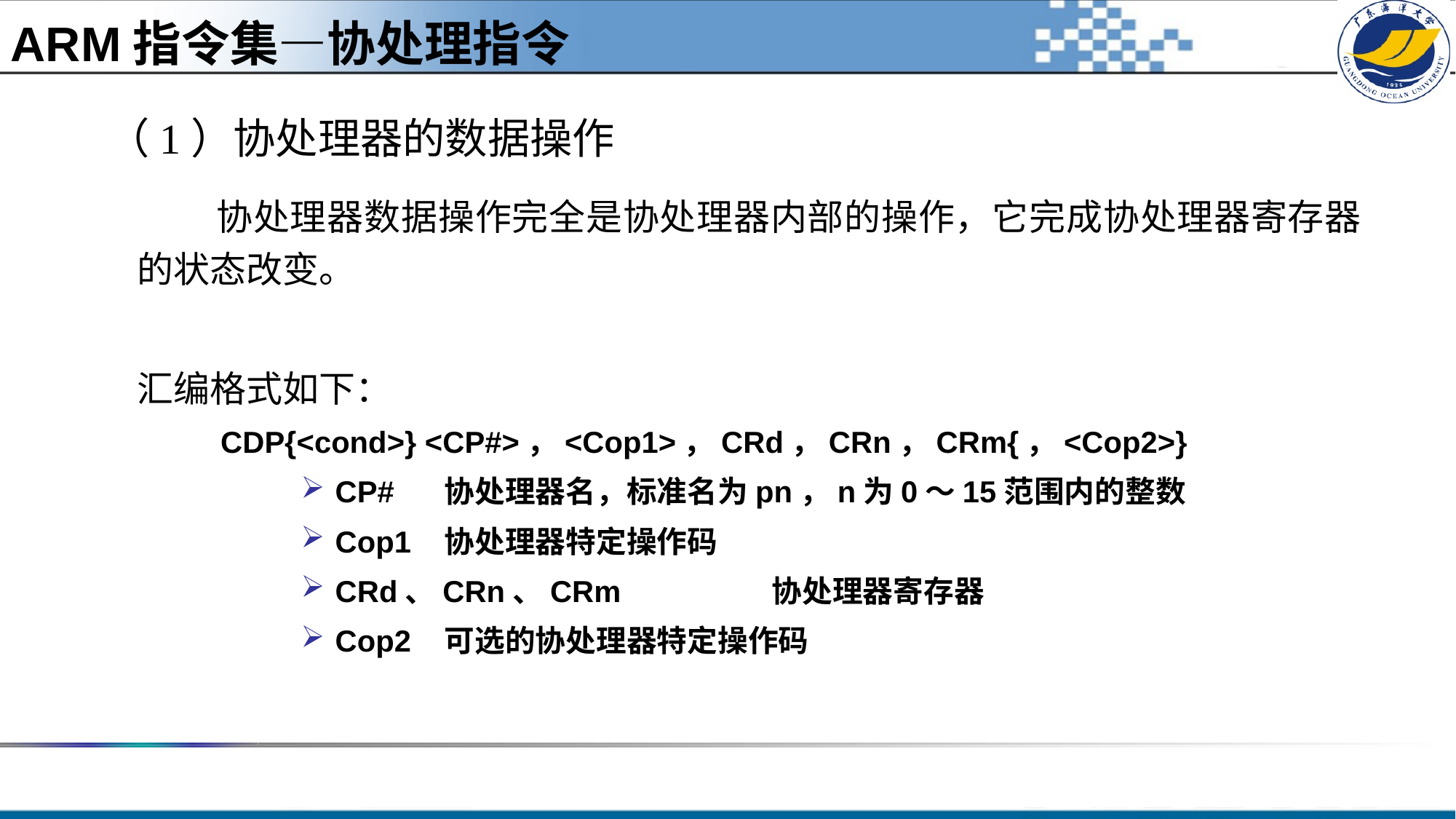

ARM指令集—协处理指令
（1）协处理器的数据操作
        协处理器数据操作完全是协处理器内部的操作，它完成协处理器寄存器的状态改变。

汇编格式如下：
          CDP{<cond>} <CP#>，<Cop1>，CRd，CRn，CRm{，<Cop2>}
CP#	协处理器名，标准名为pn，n为0～15范围内的整数
Cop1	协处理器特定操作码
CRd、CRn、CRm		协处理器寄存器
Cop2	可选的协处理器特定操作码
91